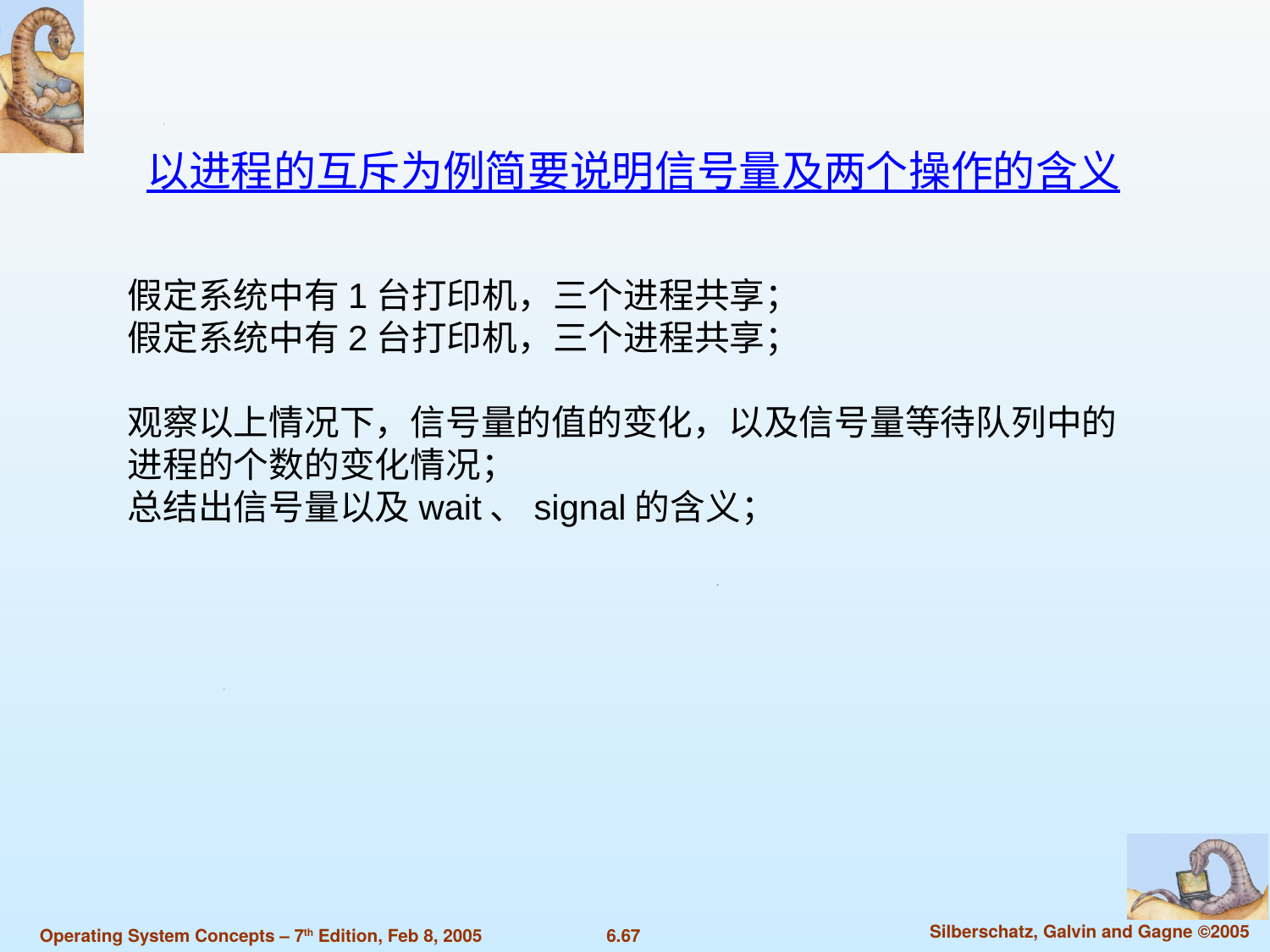

以进程的互斥为例简要说明信号量及两个操作的含义
假定系统中有1台打印机，三个进程共享；
假定系统中有2台打印机，三个进程共享；

观察以上情况下，信号量的值的变化，以及信号量等待队列中的进程的个数的变化情况；
总结出信号量以及wait、signal的含义；